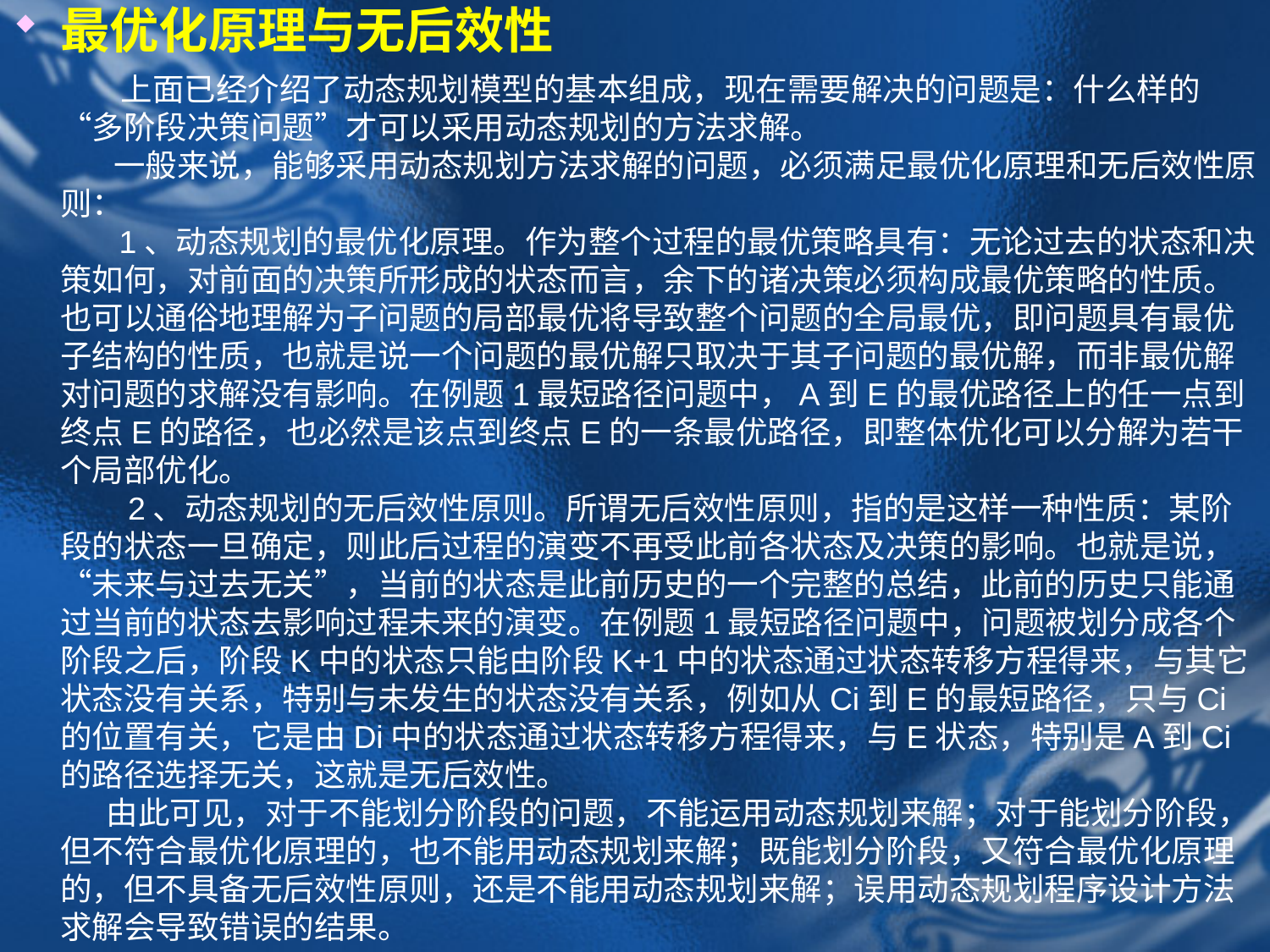

最优化原理与无后效性
              上面已经介绍了动态规划模型的基本组成，现在需要解决的问题是：什么样的“多阶段决策问题”才可以采用动态规划的方法求解。
             一般来说，能够采用动态规划方法求解的问题，必须满足最优化原理和无后效性原则：
            1、动态规划的最优化原理。作为整个过程的最优策略具有：无论过去的状态和决策如何，对前面的决策所形成的状态而言，余下的诸决策必须构成最优策略的性质。也可以通俗地理解为子问题的局部最优将导致整个问题的全局最优，即问题具有最优子结构的性质，也就是说一个问题的最优解只取决于其子问题的最优解，而非最优解对问题的求解没有影响。在例题1最短路径问题中，A到E的最优路径上的任一点到终点E的路径，也必然是该点到终点E的一条最优路径，即整体优化可以分解为若干个局部优化。
             2、动态规划的无后效性原则。所谓无后效性原则，指的是这样一种性质：某阶段的状态一旦确定，则此后过程的演变不再受此前各状态及决策的影响。也就是说，“未来与过去无关”，当前的状态是此前历史的一个完整的总结，此前的历史只能通过当前的状态去影响过程未来的演变。在例题1最短路径问题中，问题被划分成各个阶段之后，阶段K中的状态只能由阶段K+1中的状态通过状态转移方程得来，与其它状态没有关系，特别与未发生的状态没有关系，例如从Ci到E的最短路径，只与Ci的位置有关，它是由Di中的状态通过状态转移方程得来，与E状态，特别是A到Ci的路径选择无关，这就是无后效性。
            由此可见，对于不能划分阶段的问题，不能运用动态规划来解；对于能划分阶段，但不符合最优化原理的，也不能用动态规划来解；既能划分阶段，又符合最优化原理的，但不具备无后效性原则，还是不能用动态规划来解；误用动态规划程序设计方法求解会导致错误的结果。